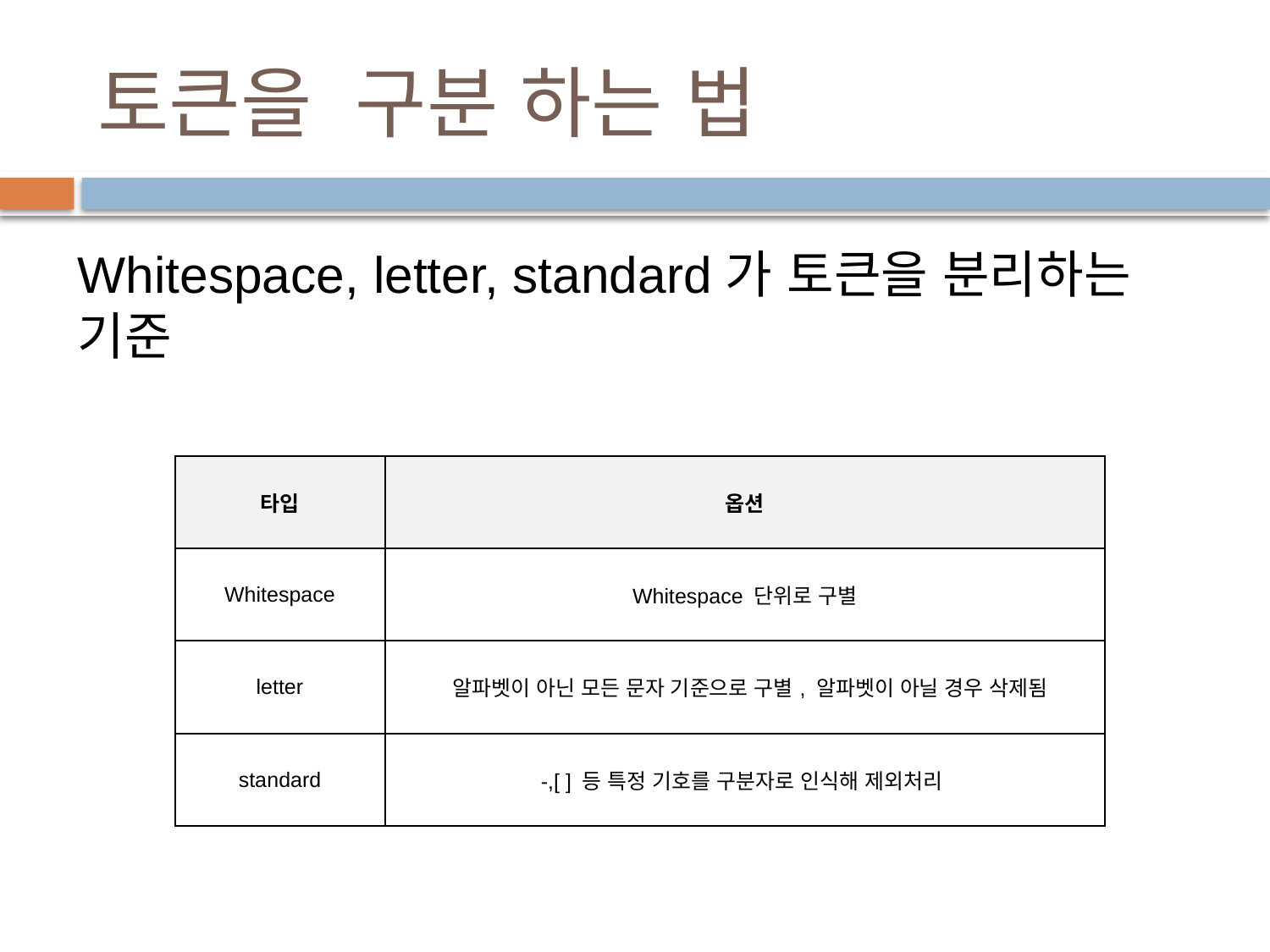

# 토큰을  구분 하는 법
Whitespace, letter, standard가 토큰을 분리하는 기준
| 타입 | 옵션 |
| --- | --- |
| Whitespace | Whitespace 단위로 구별 |
| letter | 알파벳이 아닌 모든 문자 기준으로 구별, 알파벳이 아닐 경우 삭제됨 |
| standard | -,[ ] 등 특정 기호를 구분자로 인식해 제외처리 |